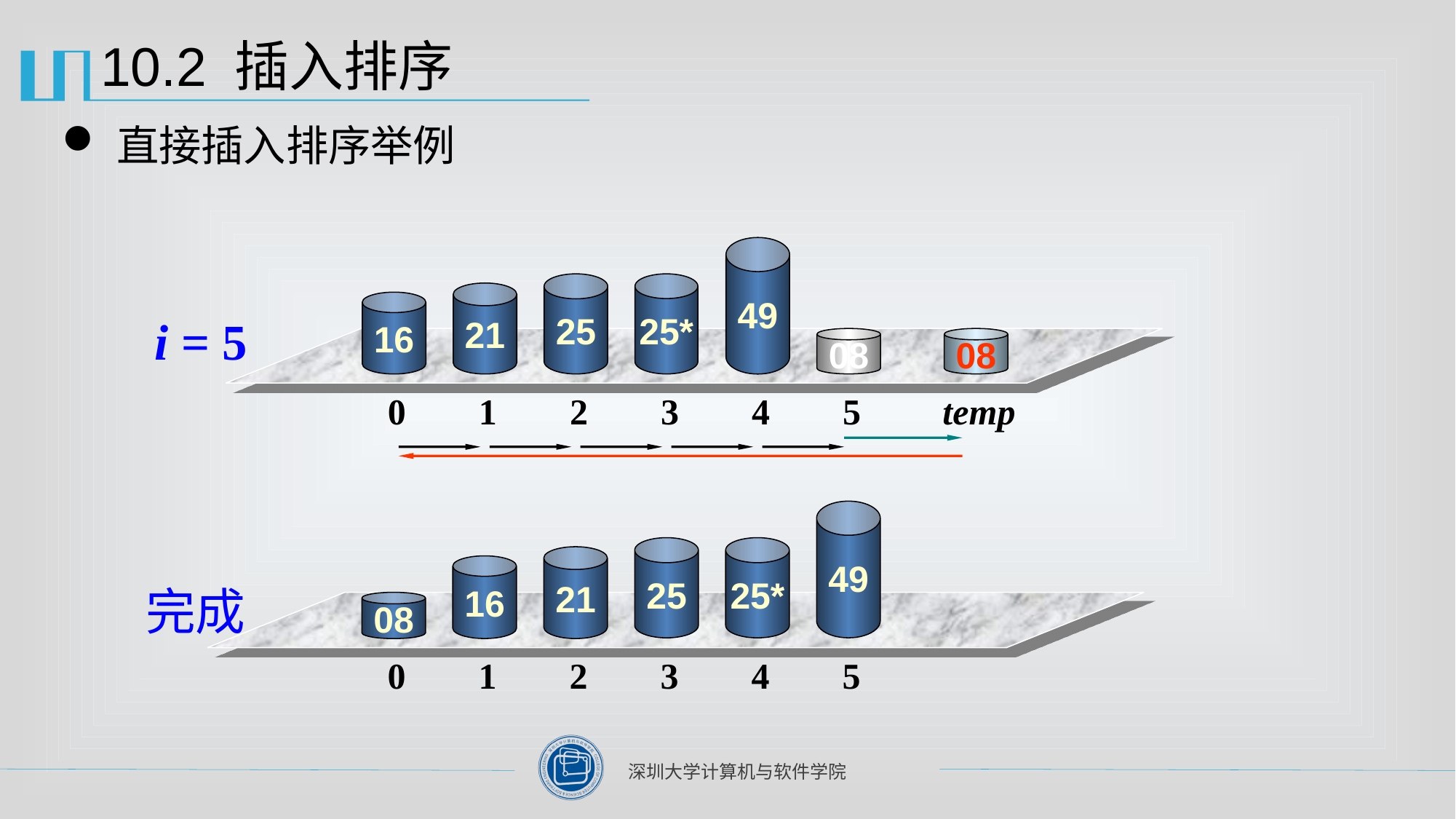

# 10.2 插入排序
直接插入排序举例

49

25
25*
21
16
i = 5

08
08
0        1        2        3        4        5         temp

49
25
25*
21
16
完成

08
0        1        2        3        4        5
15